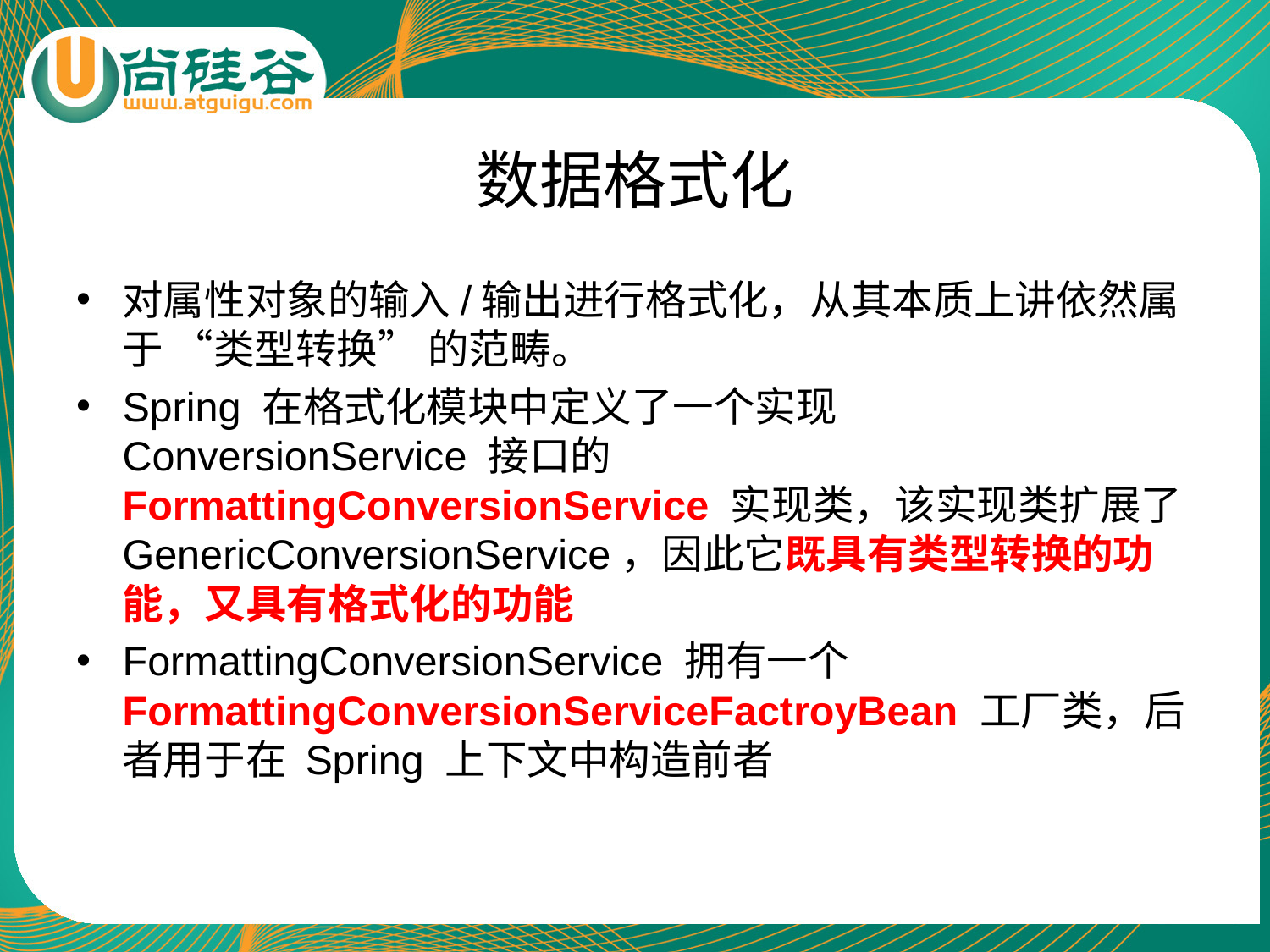

# 数据格式化
对属性对象的输入/输出进行格式化，从其本质上讲依然属于 “类型转换” 的范畴。
Spring 在格式化模块中定义了一个实现 ConversionService 接口的 FormattingConversionService 实现类，该实现类扩展了 GenericConversionService，因此它既具有类型转换的功能，又具有格式化的功能
FormattingConversionService 拥有一个 FormattingConversionServiceFactroyBean 工厂类，后者用于在 Spring 上下文中构造前者